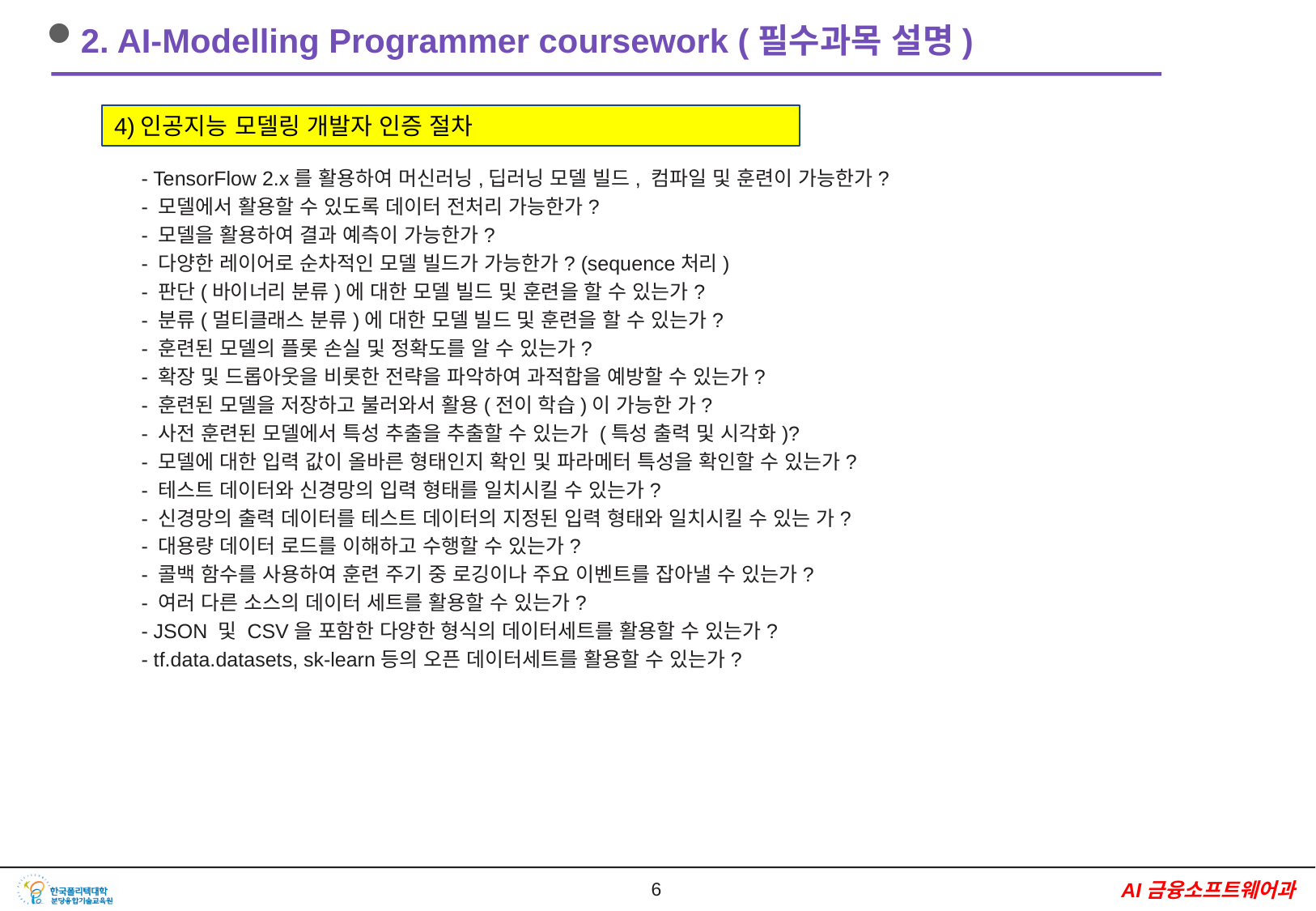

2. AI-Modelling Programmer coursework (필수과목 설명)
4)인공지능 모델링 개발자 인증 절차
 - TensorFlow 2.x를 활용하여 머신러닝,딥러닝 모델 빌드, 컴파일 및 훈련이 가능한가?
 - 모델에서 활용할 수 있도록 데이터 전처리 가능한가?
 - 모델을 활용하여 결과 예측이 가능한가?
 - 다양한 레이어로 순차적인 모델 빌드가 가능한가? (sequence처리)
 - 판단(바이너리 분류)에 대한 모델 빌드 및 훈련을 할 수 있는가?
 - 분류(멀티클래스 분류)에 대한 모델 빌드 및 훈련을 할 수 있는가?
 - 훈련된 모델의 플롯 손실 및 정확도를 알 수 있는가?
 - 확장 및 드롭아웃을 비롯한 전략을 파악하여 과적합을 예방할 수 있는가?
 - 훈련된 모델을 저장하고 불러와서 활용(전이 학습)이 가능한 가?
 - 사전 훈련된 모델에서 특성 추출을 추출할 수 있는가 (특성 출력 및 시각화)?
 - 모델에 대한 입력 값이 올바른 형태인지 확인 및 파라메터 특성을 확인할 수 있는가?
 - 테스트 데이터와 신경망의 입력 형태를 일치시킬 수 있는가?
 - 신경망의 출력 데이터를 테스트 데이터의 지정된 입력 형태와 일치시킬 수 있는 가?
 - 대용량 데이터 로드를 이해하고 수행할 수 있는가?
 - 콜백 함수를 사용하여 훈련 주기 중 로깅이나 주요 이벤트를 잡아낼 수 있는가?
 - 여러 다른 소스의 데이터 세트를 활용할 수 있는가?
 - JSON 및 CSV을 포함한 다양한 형식의 데이터세트를 활용할 수 있는가?
 - tf.data.datasets, sk-learn등의 오픈 데이터세트를 활용할 수 있는가?
6